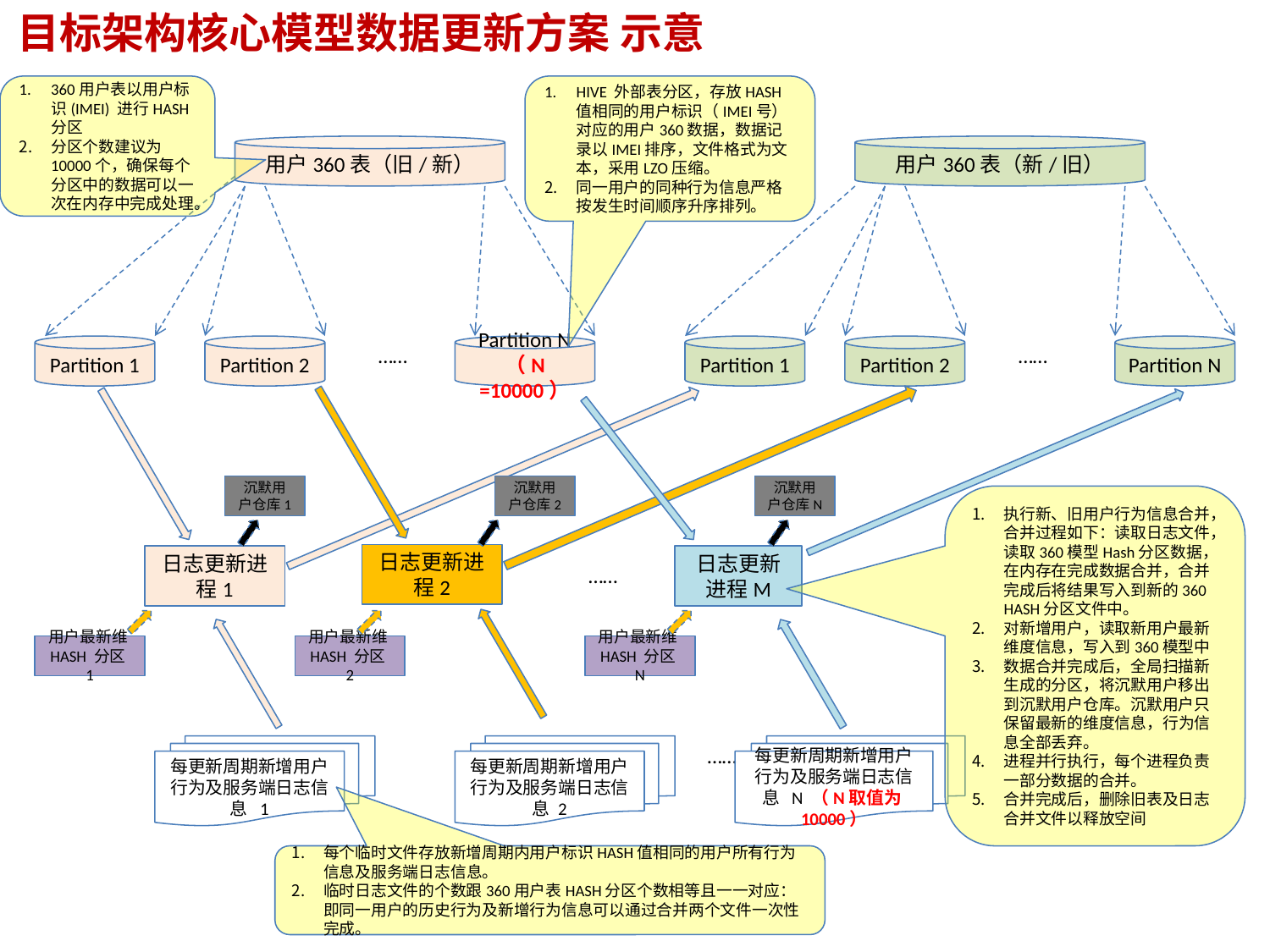

目标架构核心模型数据更新方案 示意
360用户表以用户标识(IMEI) 进行HASH分区
分区个数建议为10000个，确保每个分区中的数据可以一次在内存中完成处理。
HIVE 外部表分区，存放HASH值相同的用户标识（IMEI号）对应的用户360数据，数据记录以IMEI排序，文件格式为文本，采用LZO压缩。
同一用户的同种行为信息严格按发生时间顺序升序排列。
用户360表（旧/新）
用户360表（新/旧）

Partition 1
Partition 2
……
Partition N
（N =10000）
Partition 1
Partition 2
……
Partition N

沉默用户仓库1
沉默用户仓库2
沉默用户仓库N
执行新、旧用户行为信息合并，合并过程如下：读取日志文件，读取360模型Hash分区数据，在内存在完成数据合并，合并完成后将结果写入到新的360  HASH分区文件中。
对新增用户，读取新用户最新维度信息，写入到360模型中
数据合并完成后，全局扫描新生成的分区，将沉默用户移出到沉默用户仓库。沉默用户只保留最新的维度信息，行为信息全部丢弃。
进程并行执行，每个进程负责一部分数据的合并。
合并完成后，删除旧表及日志合并文件以释放空间

日志更新进程2
日志更新进程1
日志更新进程M
……

用户最新维HASH 分区1
用户最新维HASH 分区2
用户最新维HASH 分区N
每更新周期新增用户行为及服务端日志信息  1
每更新周期新增用户行为及服务端日志信息 2
……
每更新周期新增用户行为及服务端日志信息  N （N取值为10000）
每个临时文件存放新增周期内用户标识HASH值相同的用户所有行为信息及服务端日志信息。
临时日志文件的个数跟360用户表HASH分区个数相等且一一对应：即同一用户的历史行为及新增行为信息可以通过合并两个文件一次性完成。